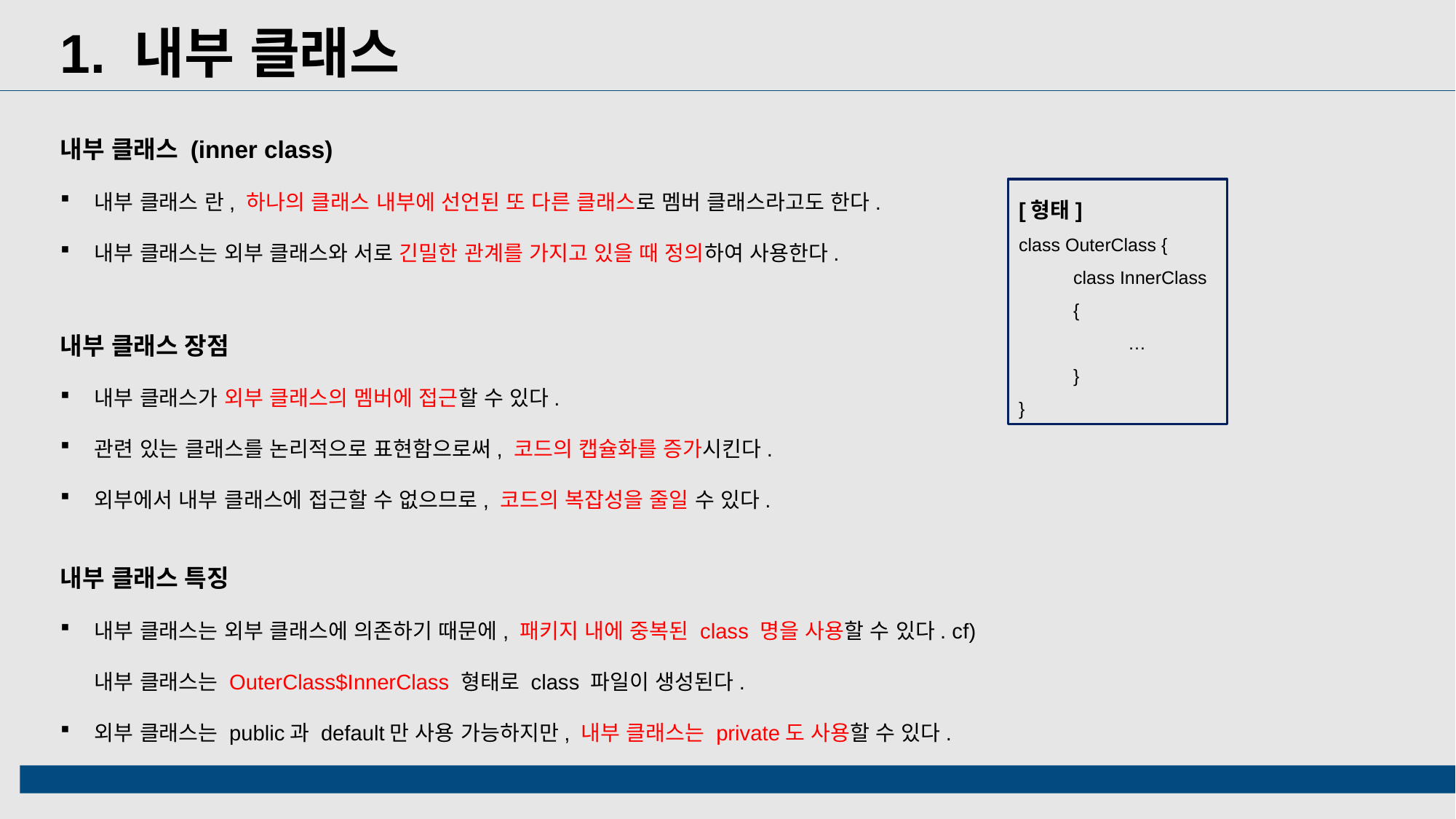

1. 내부 클래스
내부 클래스 (inner class)
내부 클래스 란, 하나의 클래스 내부에 선언된 또 다른 클래스로 멤버 클래스라고도 한다.
내부 클래스는 외부 클래스와 서로 긴밀한 관계를 가지고 있을 때 정의하여 사용한다.

내부 클래스 장점
내부 클래스가 외부 클래스의 멤버에 접근할 수 있다.
관련 있는 클래스를 논리적으로 표현함으로써, 코드의 캡슐화를 증가시킨다.
외부에서 내부 클래스에 접근할 수 없으므로, 코드의 복잡성을 줄일 수 있다.

내부 클래스 특징
내부 클래스는 외부 클래스에 의존하기 때문에, 패키지 내에 중복된 class 명을 사용할 수 있다. cf) 내부 클래스는 OuterClass$InnerClass 형태로 class 파일이 생성된다.
외부 클래스는 public과 default만 사용 가능하지만, 내부 클래스는 private도 사용할 수 있다.
[형태]
class OuterClass {
class InnerClass {
…
}
}